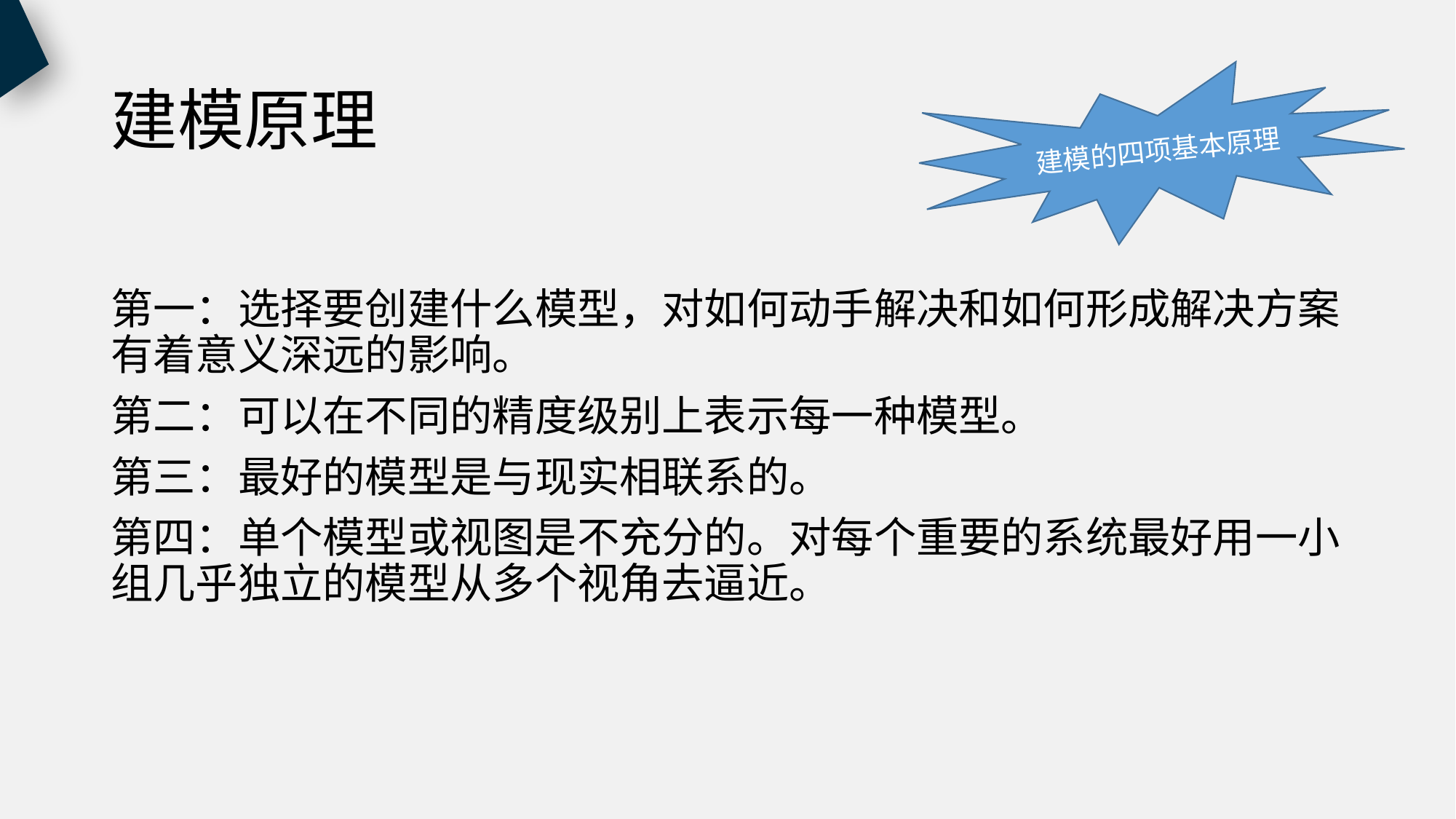

# 建模原理
建模的四项基本原理

第一：选择要创建什么模型，对如何动手解决和如何形成解决方案有着意义深远的影响。
第二：可以在不同的精度级别上表示每一种模型。
第三：最好的模型是与现实相联系的。
第四：单个模型或视图是不充分的。对每个重要的系统最好用一小组几乎独立的模型从多个视角去逼近。